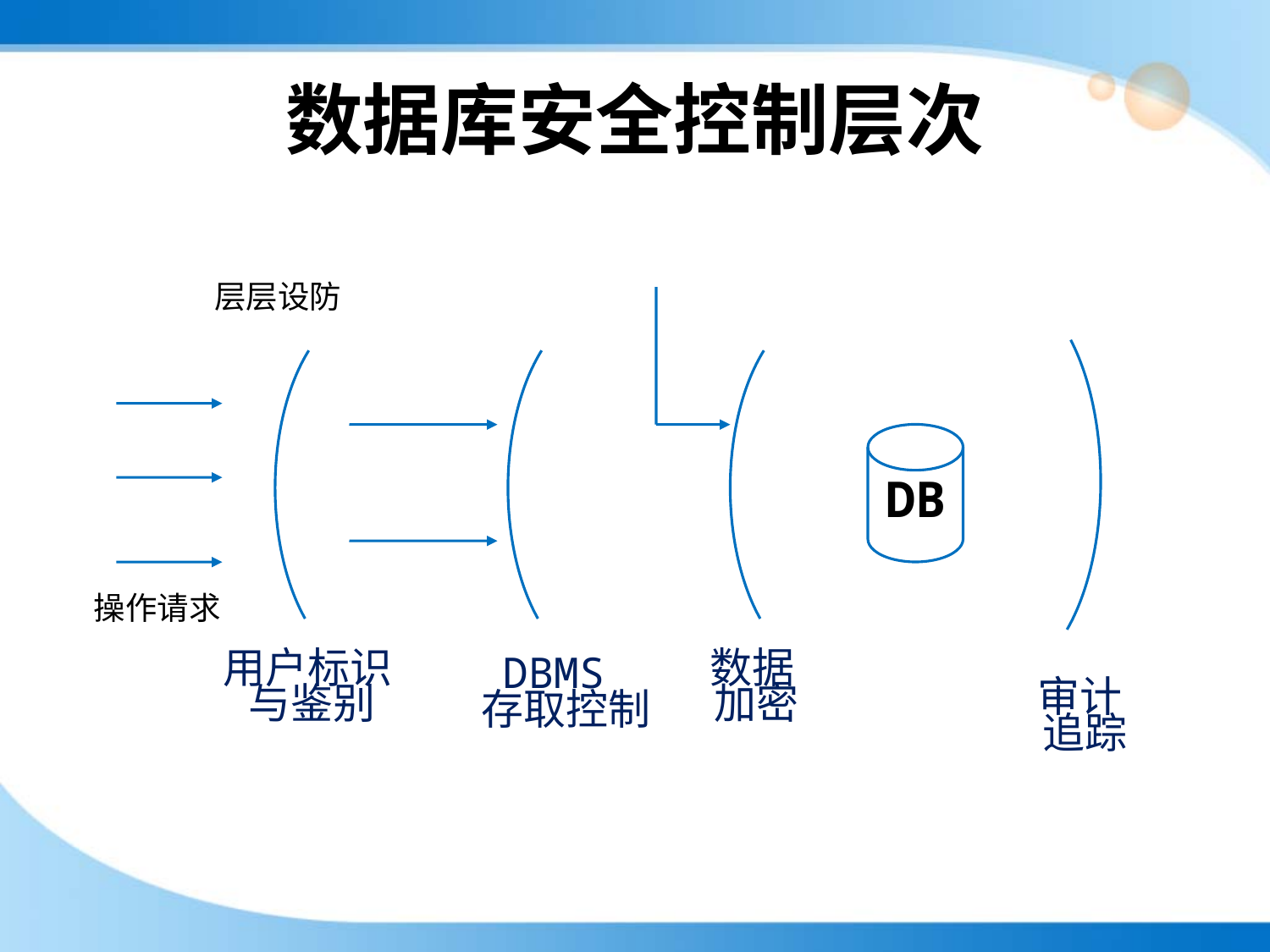

# 数据库安全控制层次

 层层设防

审计
追踪

用户标识
与鉴别

DBMS
存取控制

数据
加密

DB

 操作请求